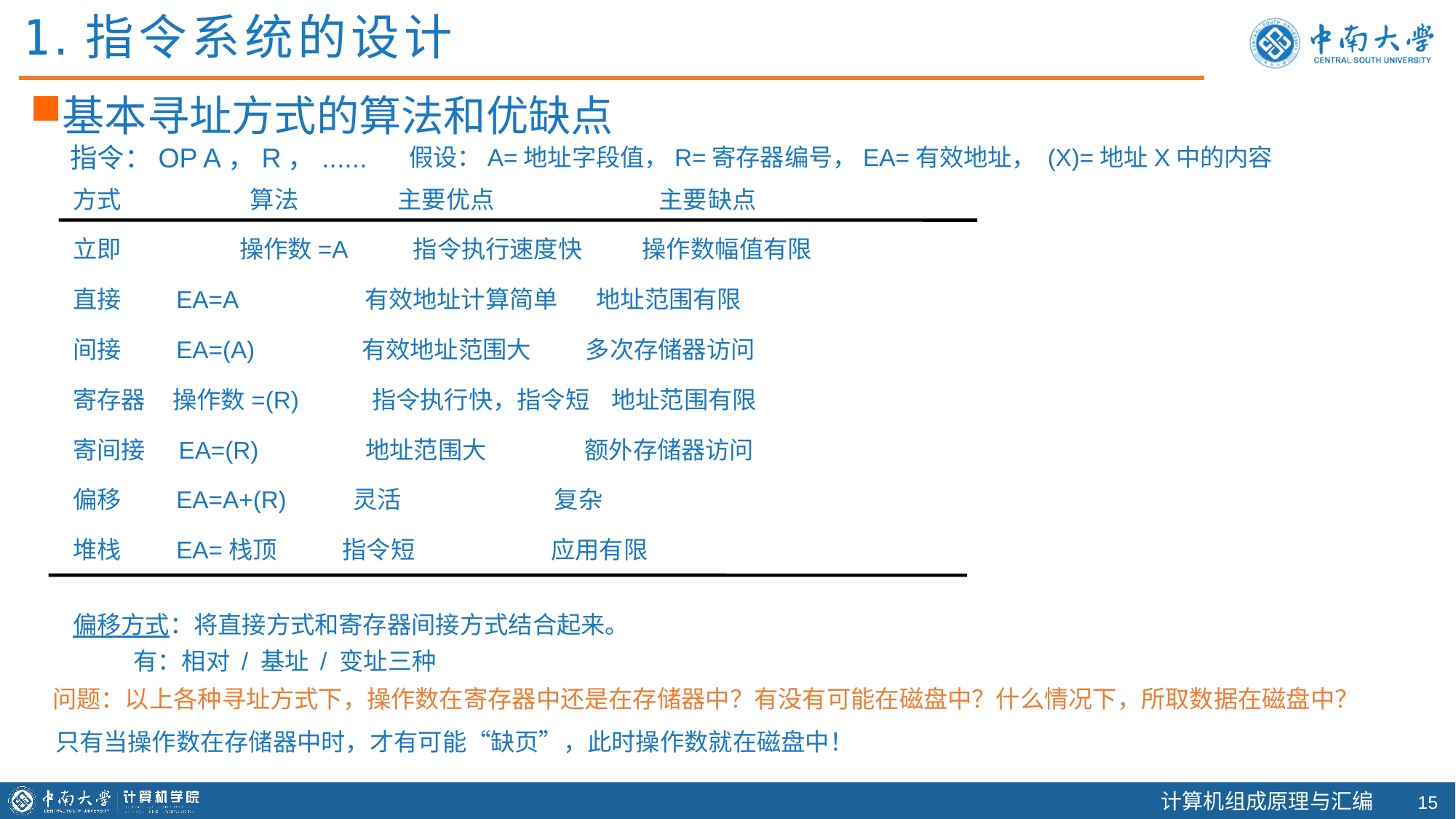

1.指令系统的设计
基本寻址方式的算法和优缺点
指令：OP A，R，......
假设：A=地址字段值，R=寄存器编号，EA=有效地址， (X)=地址X中的内容
方式	     算法	            主要优点	                    主要缺点
立即	   操作数=A         指令执行速度快           操作数幅值有限
直接         EA=A                  有效地址计算简单       地址范围有限
间接         EA=(A)               有效地址范围大          多次存储器访问
寄存器     操作数=(R)          指令执行快，指令短    地址范围有限
寄间接     EA=(R)               地址范围大                  额外存储器访问
偏移         EA=A+(R)         灵活                            复杂
堆栈         EA=栈顶            指令短                         应用有限

偏移方式：将直接方式和寄存器间接方式结合起来。
          有：相对 / 基址 / 变址三种

问题：以上各种寻址方式下，操作数在寄存器中还是在存储器中？有没有可能在磁盘中？什么情况下，所取数据在磁盘中？
只有当操作数在存储器中时，才有可能“缺页”，此时操作数就在磁盘中！
15